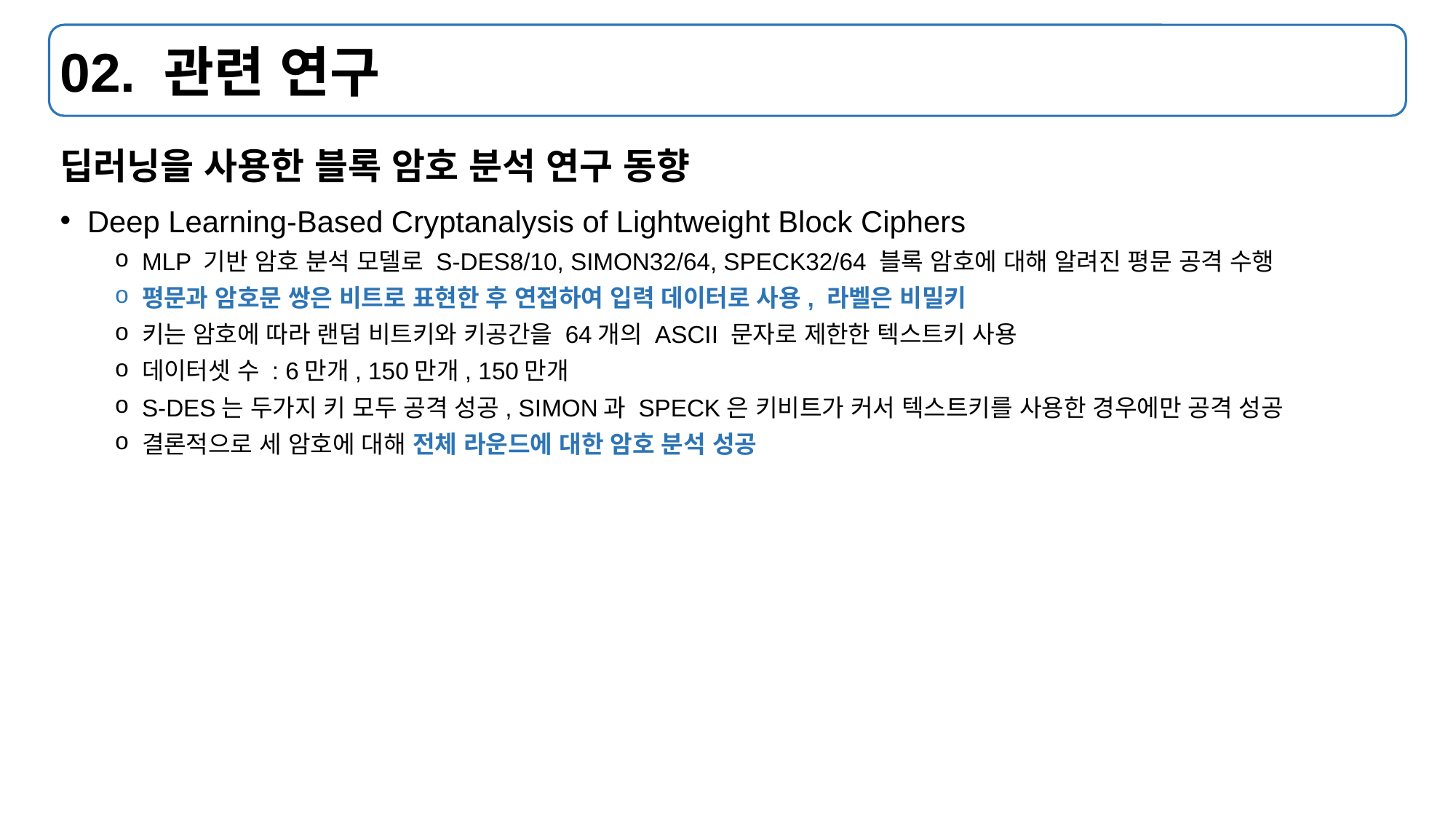

# 02. 관련 연구
딥러닝을 사용한 블록 암호 분석 연구 동향
Deep Learning-Based Cryptanalysis of Lightweight Block Ciphers
MLP 기반 암호 분석 모델로 S-DES8/10, SIMON32/64, SPECK32/64 블록 암호에 대해 알려진 평문 공격 수행
평문과 암호문 쌍은 비트로 표현한 후 연접하여 입력 데이터로 사용, 라벨은 비밀키
키는 암호에 따라 랜덤 비트키와 키공간을 64개의 ASCII 문자로 제한한 텍스트키 사용
데이터셋 수 : 6만개, 150만개, 150만개
S-DES는 두가지 키 모두 공격 성공, SIMON과 SPECK은 키비트가 커서 텍스트키를 사용한 경우에만 공격 성공
결론적으로 세 암호에 대해 전체 라운드에 대한 암호 분석 성공